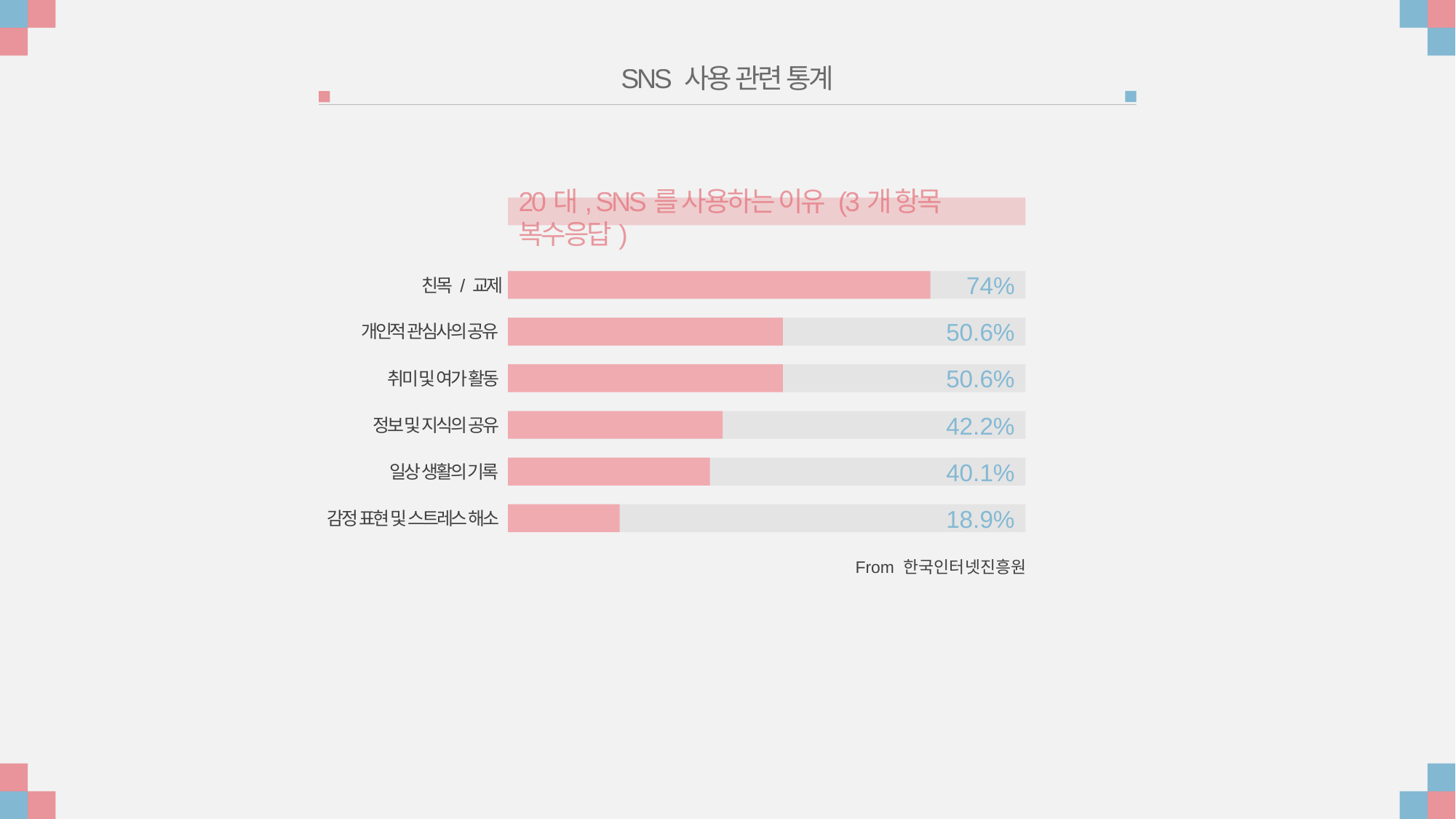

SNS 사용 관련 통계

20대, SNS를 사용하는 이유 (3개 항목 복수응답)

친목 / 교제

74%
개인적 관심사의 공유
50.6%

취미 및 여가 활동

50.6%
정보 및 지식의 공유
42.2%

일상 생활의 기록
40.1%

감정 표현 및 스트레스 해소
18.9%

From 한국인터넷진흥원